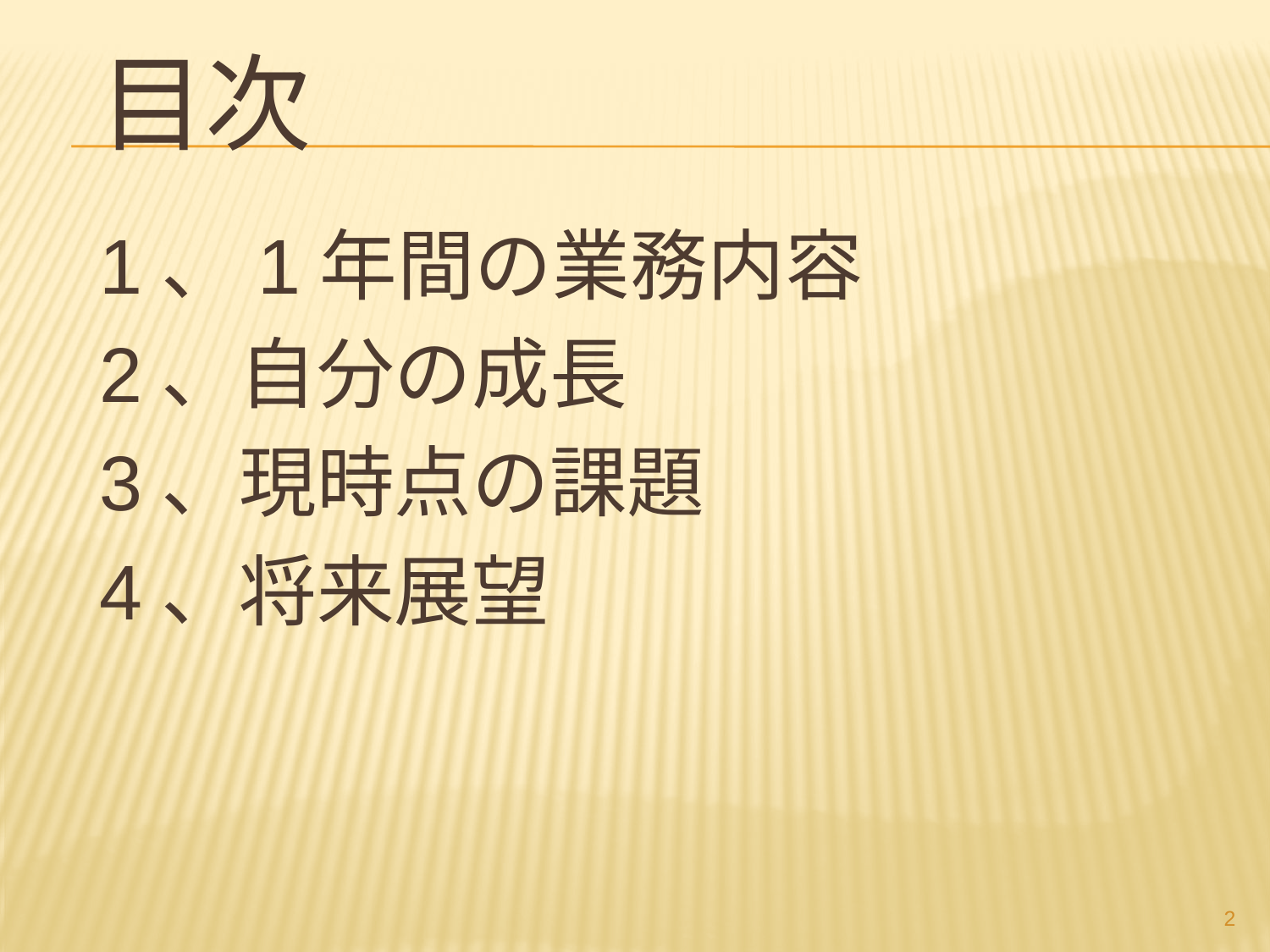

# 目次
1、1年間の業務内容
2、自分の成長
3、現時点の課題
4、将来展望

2